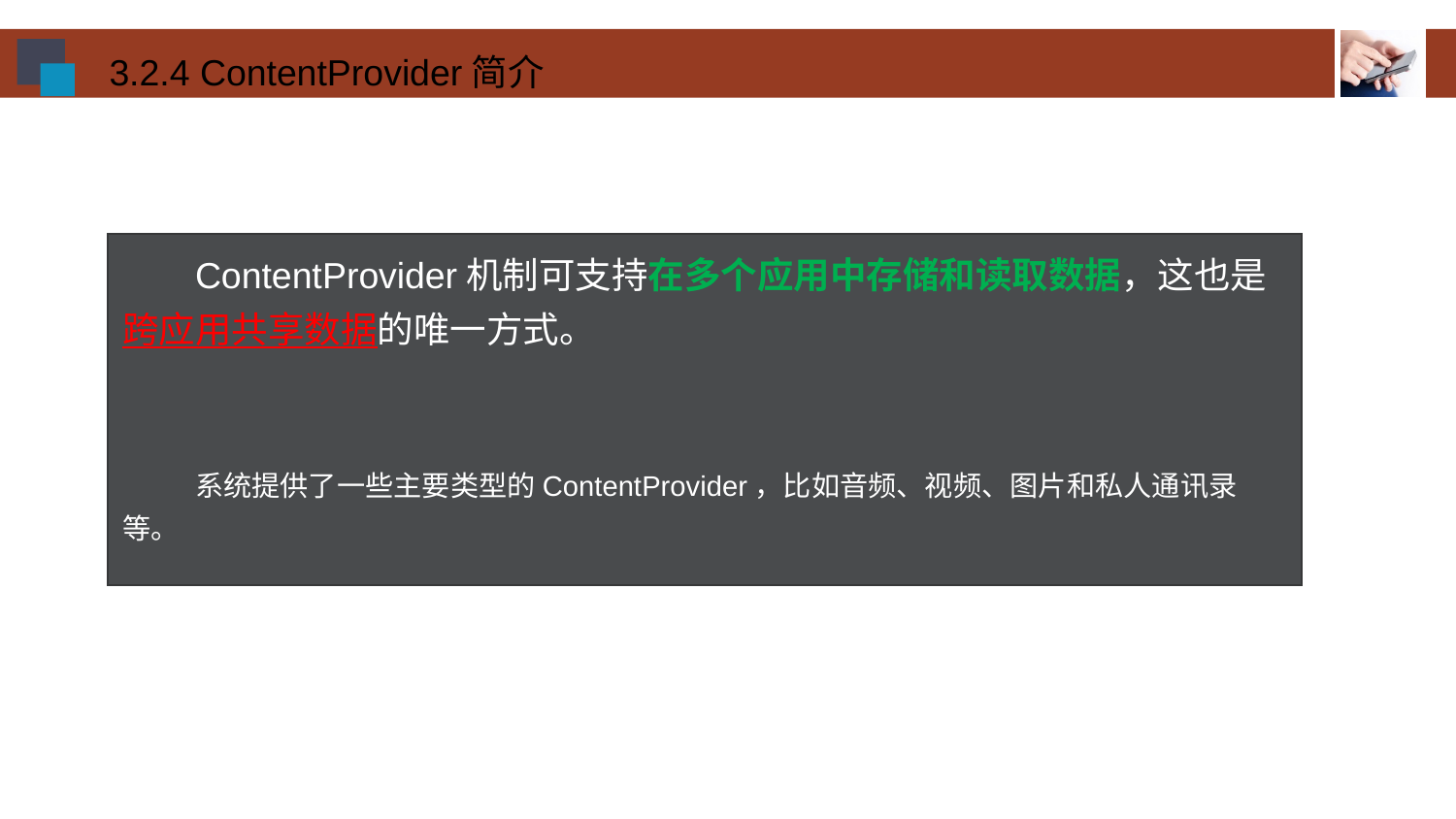

3.2.4 ContentProvider简介
ContentProvider机制可支持在多个应用中存储和读取数据，这也是跨应用共享数据的唯一方式。

系统提供了一些主要类型的ContentProvider，比如音频、视频、图片和私人通讯录等。